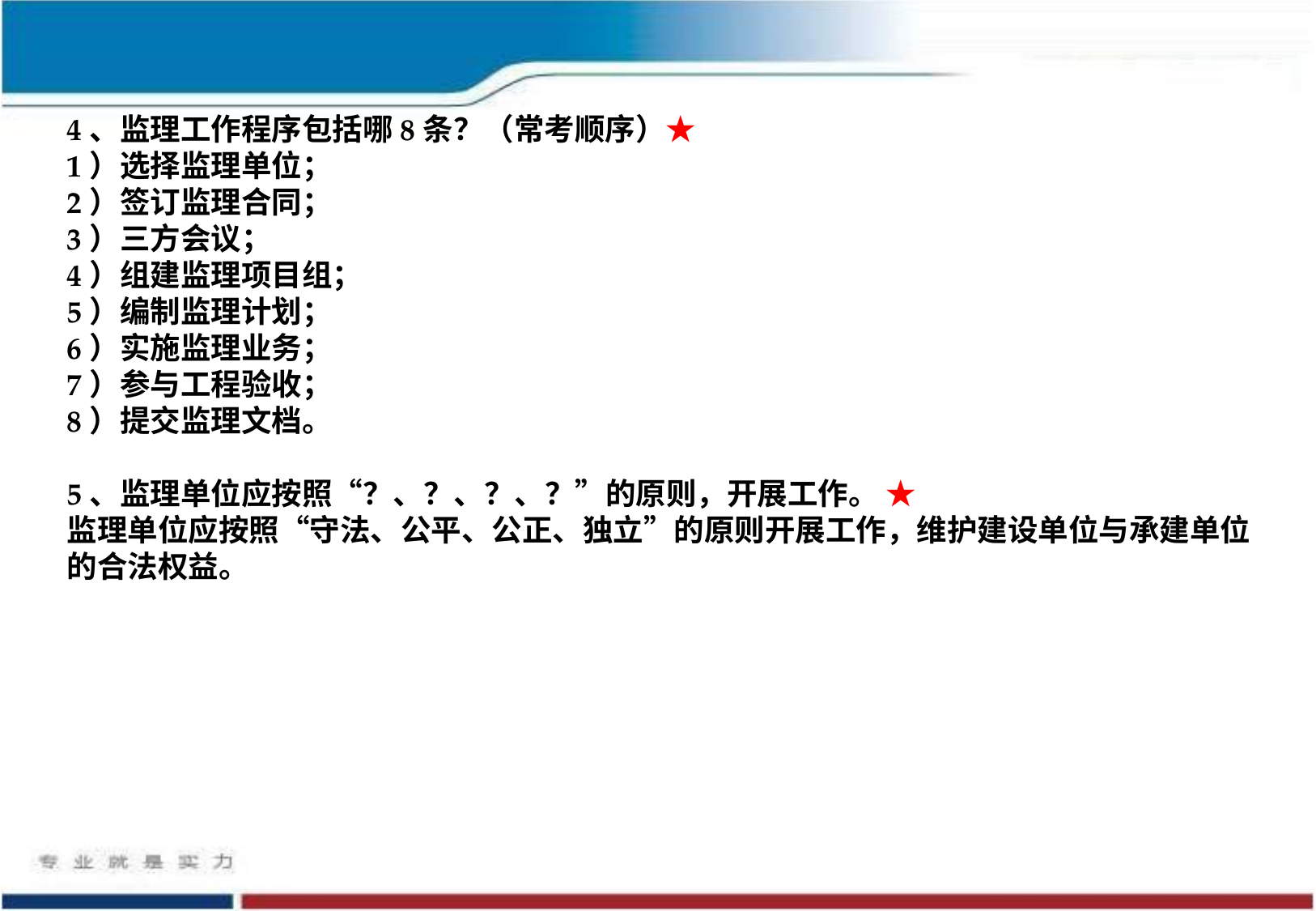

4、监理工作程序包括哪8条？（常考顺序）★
1）选择监理单位；
2）签订监理合同；
3）三方会议；
4）组建监理项目组；
5）编制监理计划；
6）实施监理业务；
7）参与工程验收；
8）提交监理文档。

5、监理单位应按照“？、？、？、？”的原则，开展工作。 ★
监理单位应按照“守法、公平、公正、独立”的原则开展工作，维护建设单位与承建单位的合法权益。